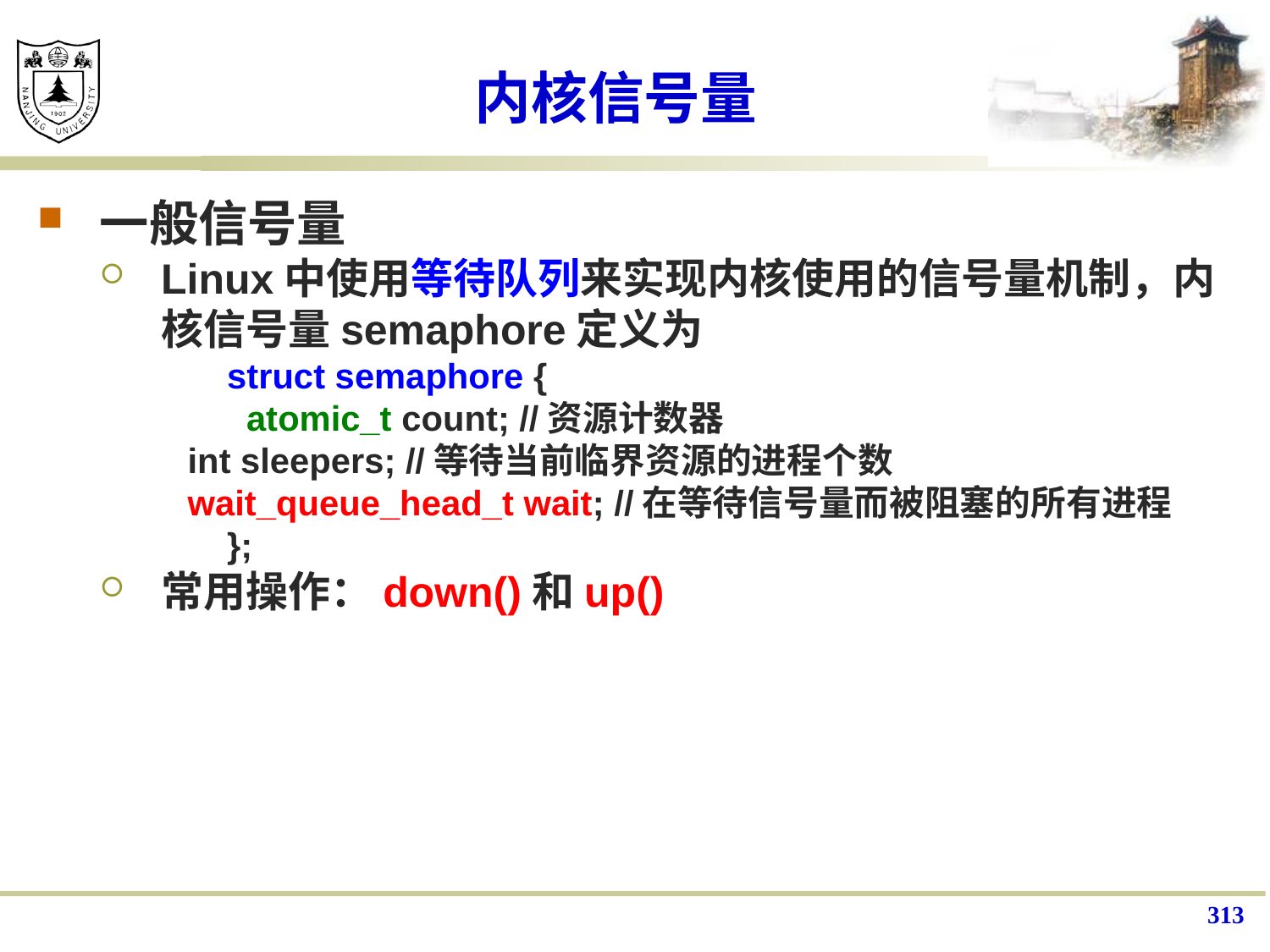

# 内核信号量
一般信号量
Linux中使用等待队列来实现内核使用的信号量机制，内核信号量semaphore定义为
	struct semaphore {
       	  atomic_t count; //资源计数器
         int sleepers; //等待当前临界资源的进程个数
         wait_queue_head_t wait; //在等待信号量而被阻塞的所有进程
	};
常用操作：down()和up()

313